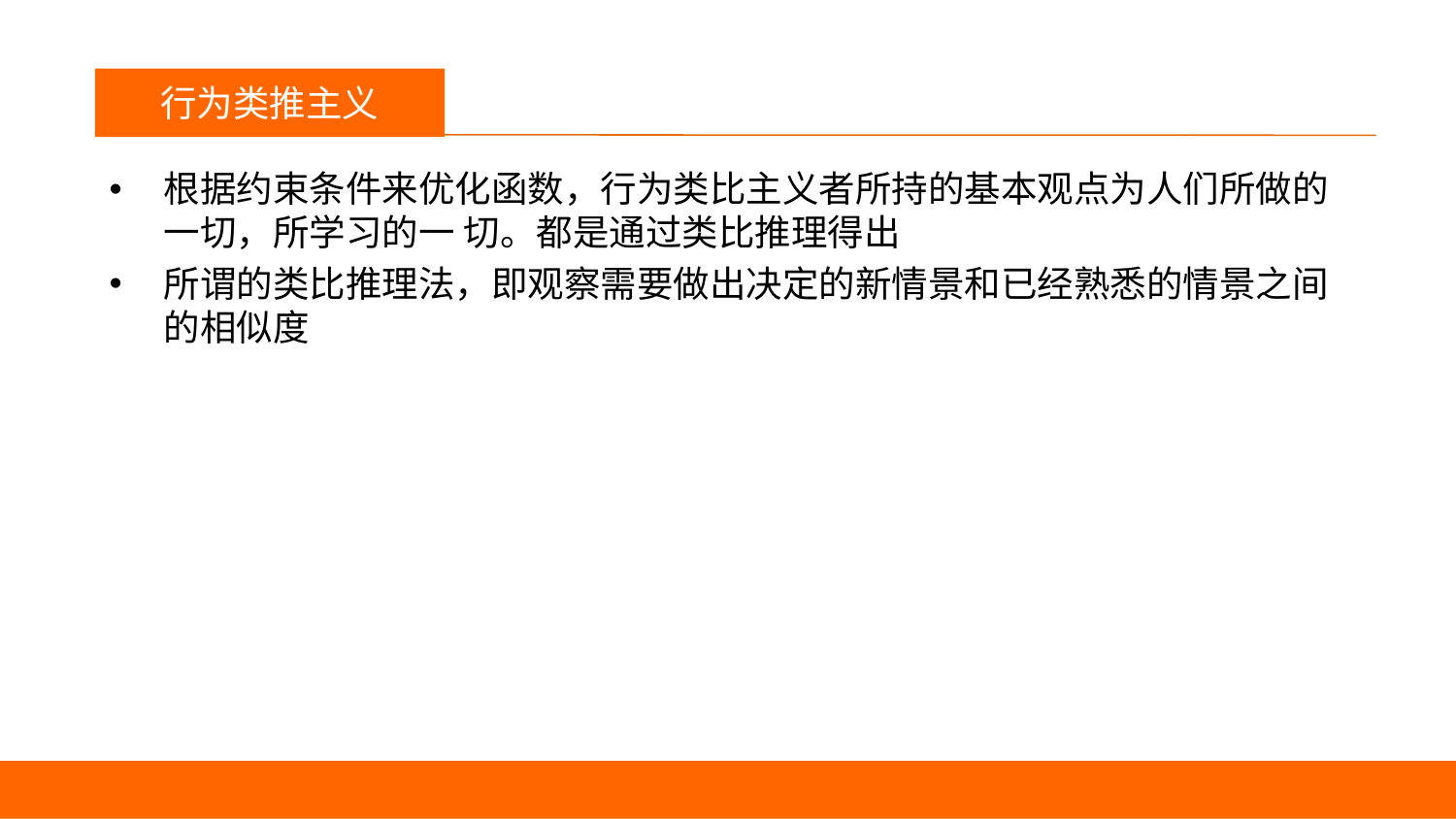

议程
行为类推主义

根据约束条件来优化函数，行为类比主义者所持的基本观点为人们所做的一切，所学习的一 切。都是通过类比推理得出
所谓的类比推理法，即观察需要做出决定的新情景和已经熟悉的情景之间的相似度